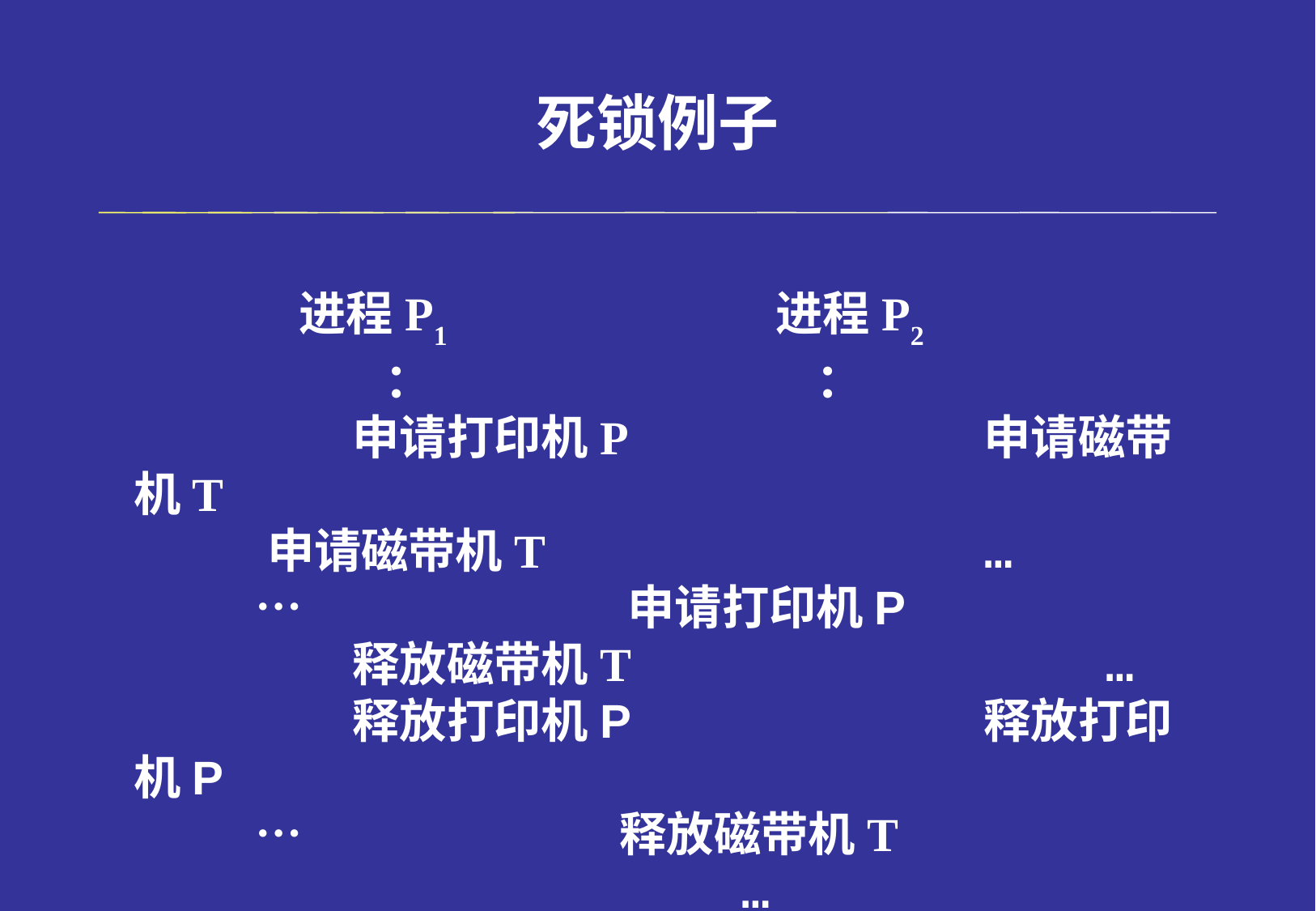

# 死锁例子
           进程P1			  进程P2
	           ：			       ：
	        申请打印机P			申请磁带机T
        申请磁带机T				…
	…		           申请打印机P
	        释放磁带机T				…
	        释放打印机P 			释放打印机P
	…			释放磁带机T
					…